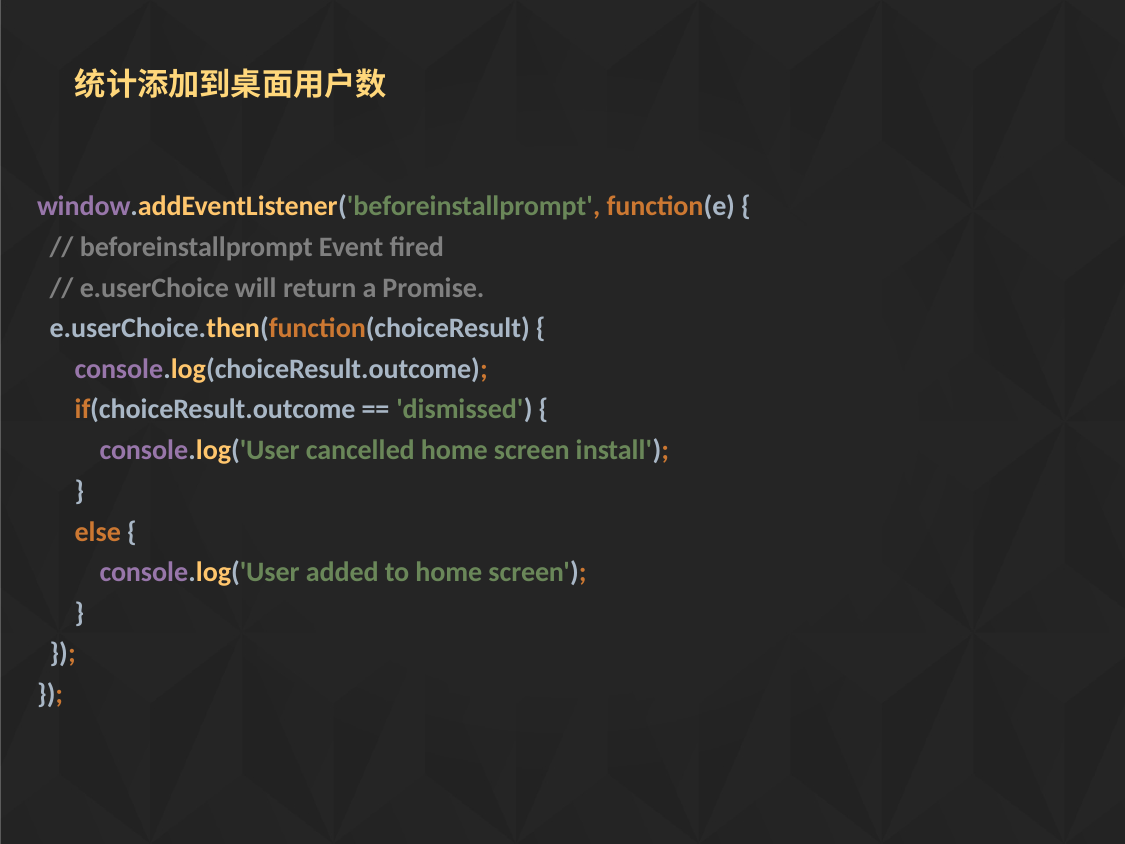

# 统计添加到桌面用户数
window.addEventListener('beforeinstallprompt', function(e) {
  // beforeinstallprompt Event fired
  // e.userChoice will return a Promise.
  e.userChoice.then(function(choiceResult) {
      console.log(choiceResult.outcome);
      if(choiceResult.outcome == 'dismissed') {
          console.log('User cancelled home screen install');
      }
      else {
          console.log('User added to home screen');
      }
  });
});